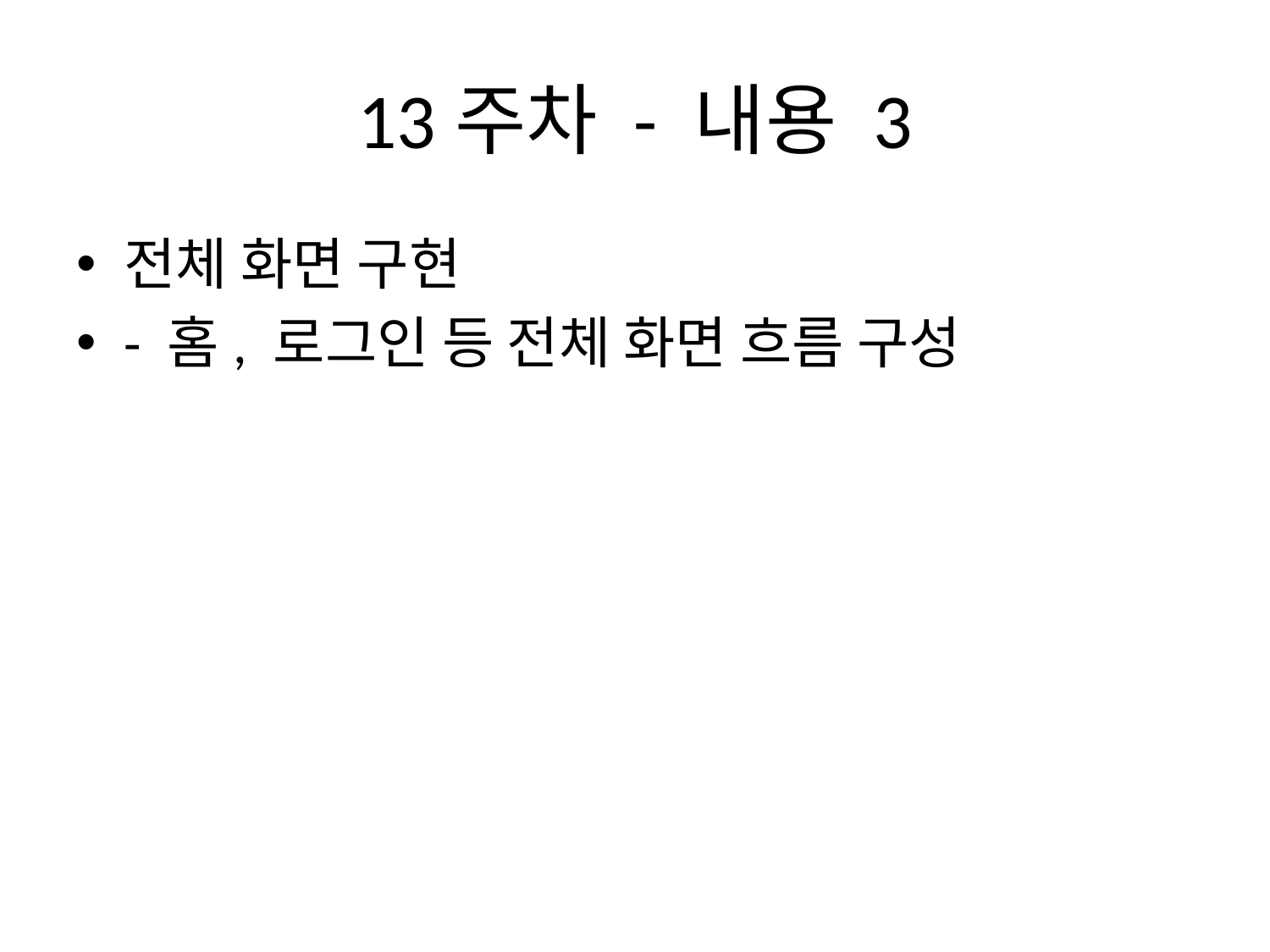

# 13주차 - 내용 3
전체 화면 구현
- 홈, 로그인 등 전체 화면 흐름 구성